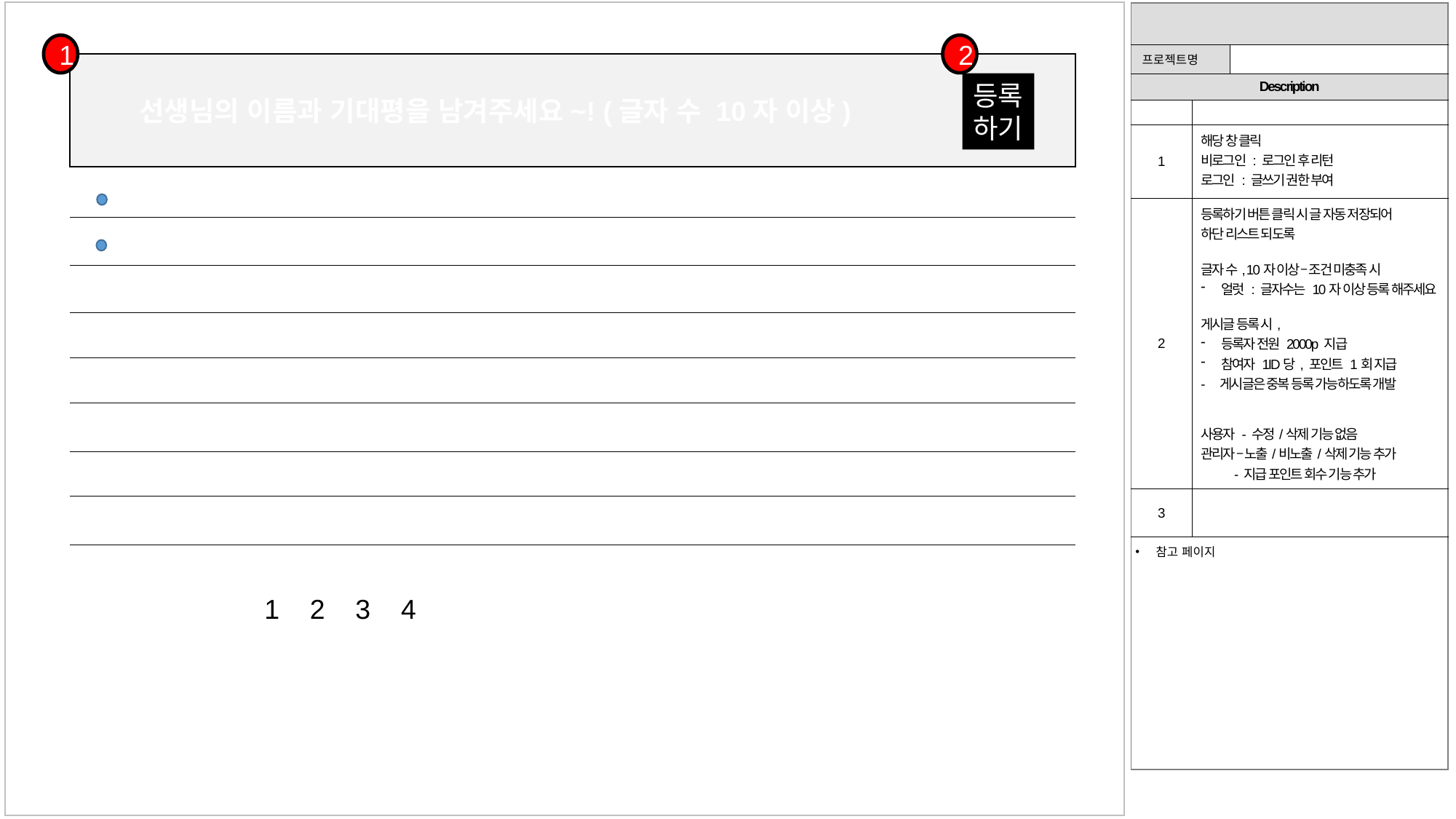

|  |  |  |
| --- | --- | --- |
| 프로젝트명 |  |  |
| Description |  |  |
|  |  |  |
| 1 | 해당 창 클릭 비로그인 : 로그인 후 리턴 로그인 : 글쓰기 권한 부여 |  |
| 2 | 등록하기 버튼 클릭 시 글 자동 저장되어 하단 리스트 되도록 글자 수, 10자 이상 – 조건 미충족 시 얼럿 : 글자수는 10자 이상 등록 해주세요 게시글 등록 시, 등록자 전원 2000p 지급 참여자 1ID당, 포인트 1회 지급 - 게시글은 중복 등록 가능하도록 개발 사용자 - 수정/삭제 기능 없음 관리자 – 노출/비노출/삭제 기능 추가 - 지급 포인트 회수 기능 추가 |  |
| 3 |  |  |
| 참고 페이지 |  |  |
1
2

등록
하기
선생님의 이름과 기대평을 남겨주세요~! (글자 수 10자 이상)

1    2    3    4